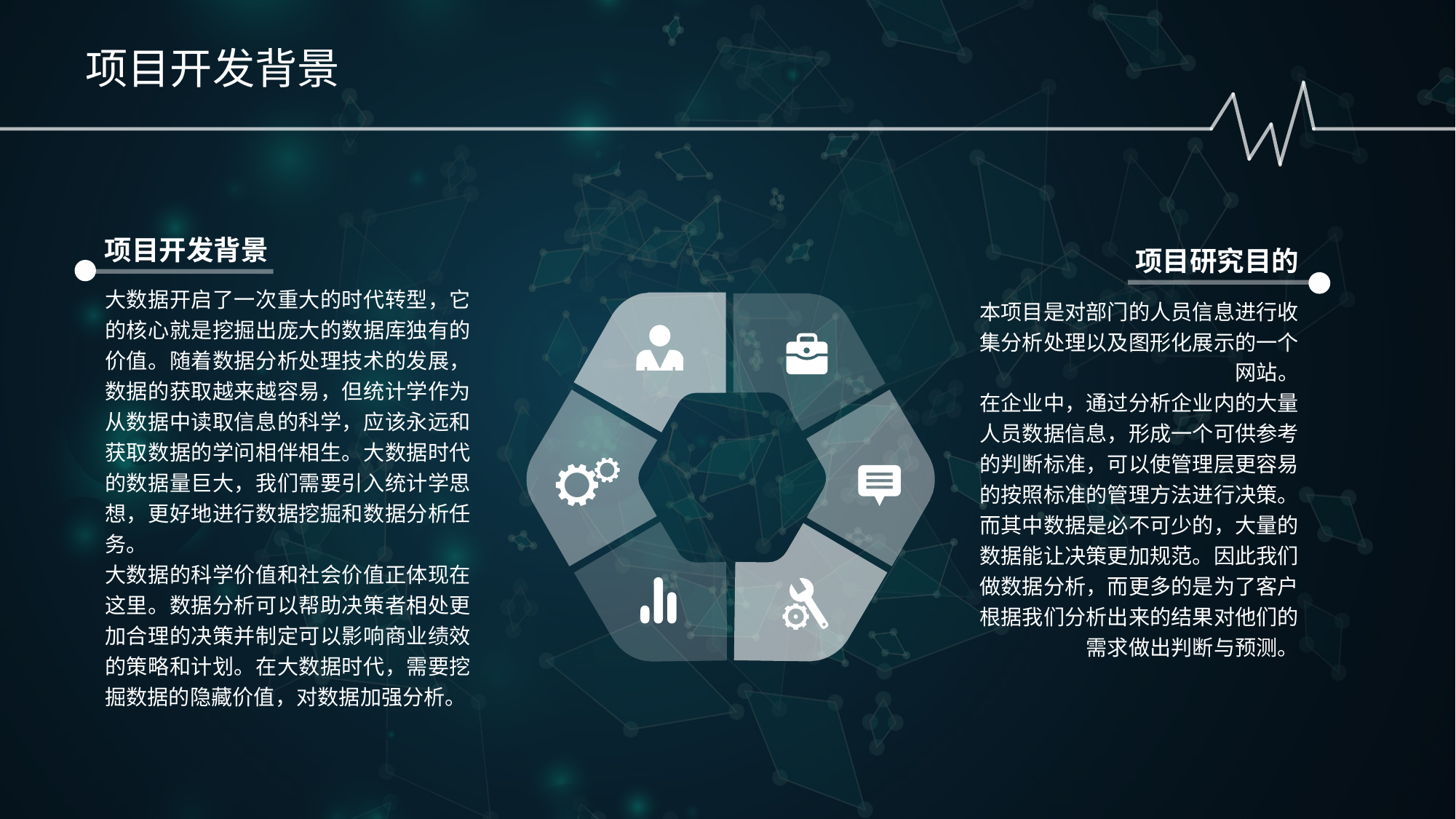

项目开发背景

项目开发背景

大数据开启了一次重大的时代转型，它的核心就是挖掘出庞大的数据库独有的价值。随着数据分析处理技术的发展，数据的获取越来越容易，但统计学作为从数据中读取信息的科学，应该永远和获取数据的学问相伴相生。大数据时代的数据量巨大，我们需要引入统计学思想，更好地进行数据挖掘和数据分析任务。
大数据的科学价值和社会价值正体现在这里。数据分析可以帮助决策者相处更加合理的决策并制定可以影响商业绩效的策略和计划。在大数据时代，需要挖掘数据的隐藏价值，对数据加强分析。
项目研究目的

本项目是对部门的人员信息进行收集分析处理以及图形化展示的一个网站。
在企业中，通过分析企业内的大量人员数据信息，形成一个可供参考的判断标准，可以使管理层更容易的按照标准的管理方法进行决策。而其中数据是必不可少的，大量的数据能让决策更加规范。因此我们做数据分析，而更多的是为了客户根据我们分析出来的结果对他们的需求做出判断与预测。